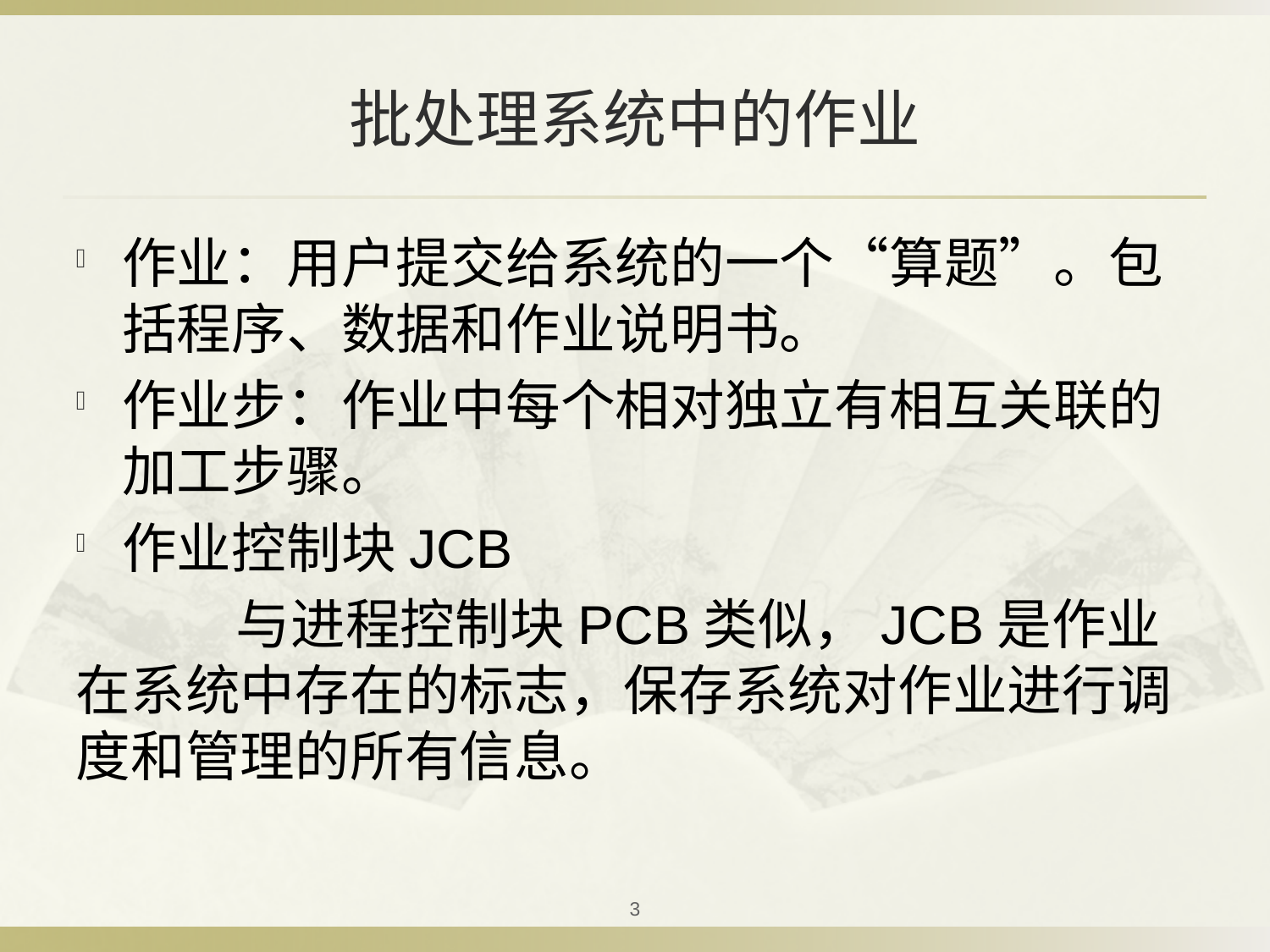

# 批处理系统中的作业
作业：用户提交给系统的一个“算题”。包括程序、数据和作业说明书。
作业步：作业中每个相对独立有相互关联的加工步骤。
作业控制块JCB
            与进程控制块PCB类似，JCB是作业在系统中存在的标志，保存系统对作业进行调度和管理的所有信息。

3